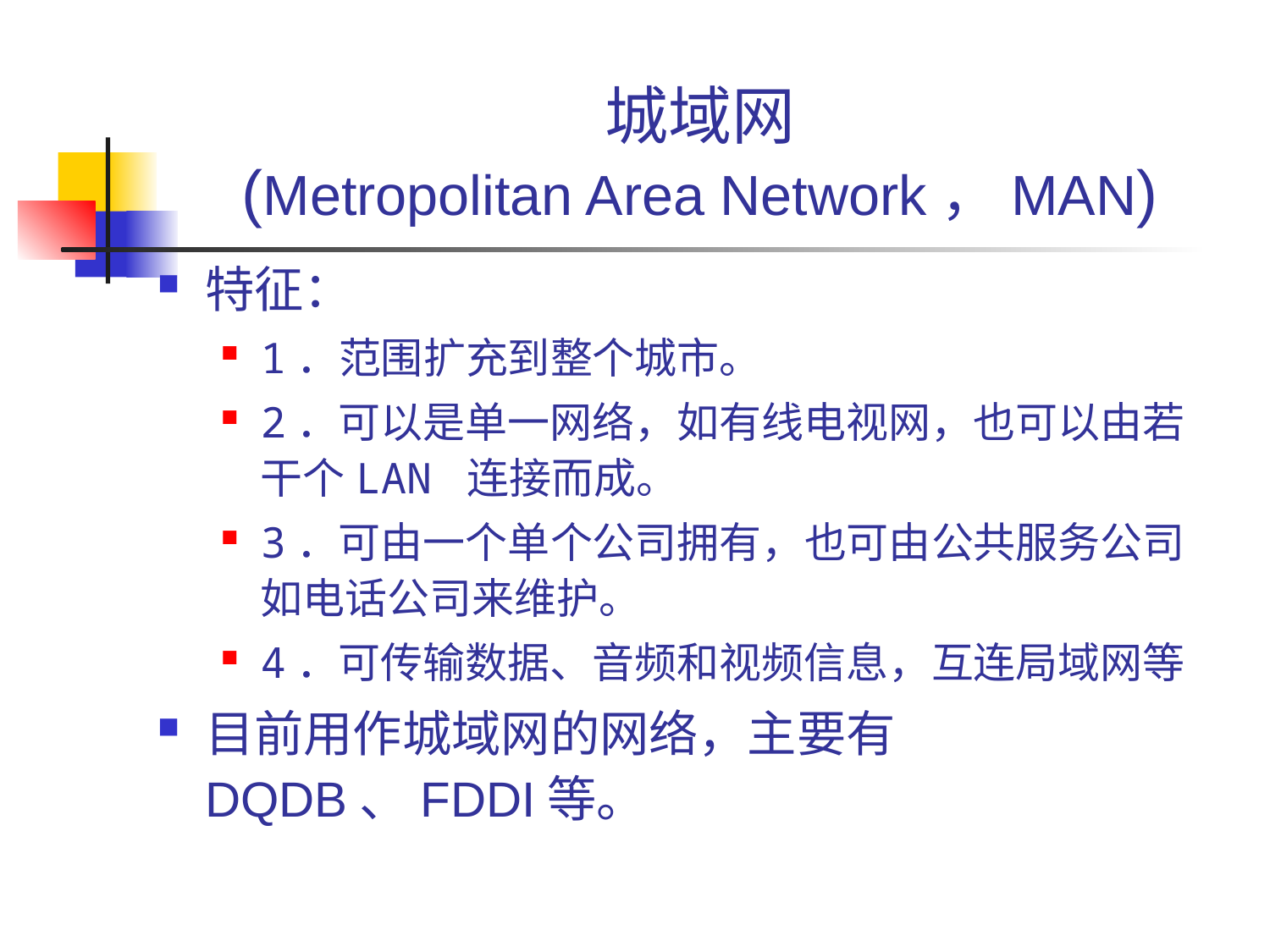

# 城域网 (Metropolitan Area Network，MAN)
特征：
1．范围扩充到整个城市。
2．可以是单一网络，如有线电视网，也可以由若干个LAN 连接而成。
3．可由一个单个公司拥有，也可由公共服务公司如电话公司来维护。
4．可传输数据、音频和视频信息，互连局域网等
目前用作城域网的网络，主要有DQDB、FDDI等。